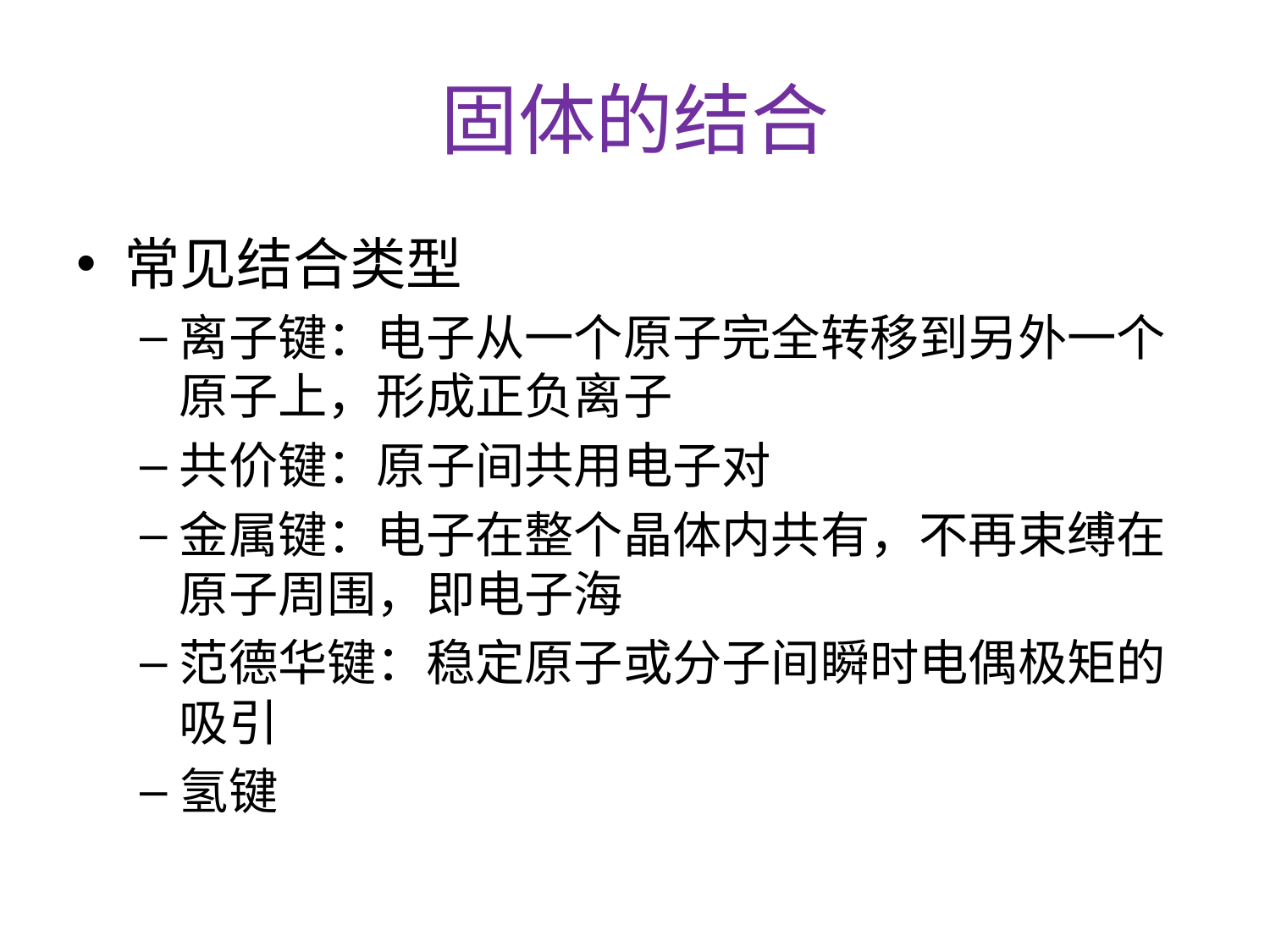

# 固体的结合
常见结合类型
离子键：电子从一个原子完全转移到另外一个原子上，形成正负离子
共价键：原子间共用电子对
金属键：电子在整个晶体内共有，不再束缚在原子周围，即电子海
范德华键：稳定原子或分子间瞬时电偶极矩的吸引
氢键